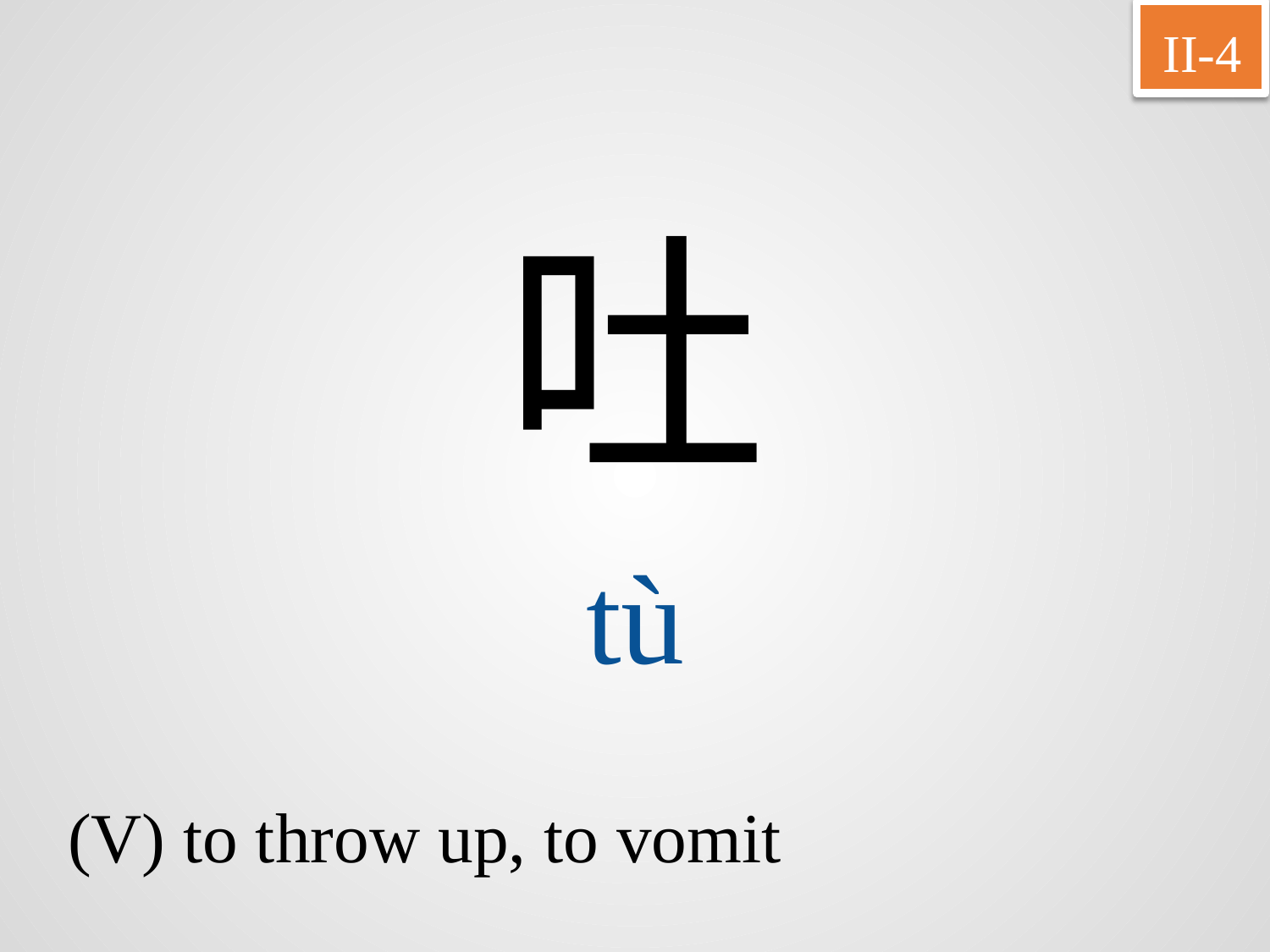

II-4

吐
tù
(V) to throw up, to vomit